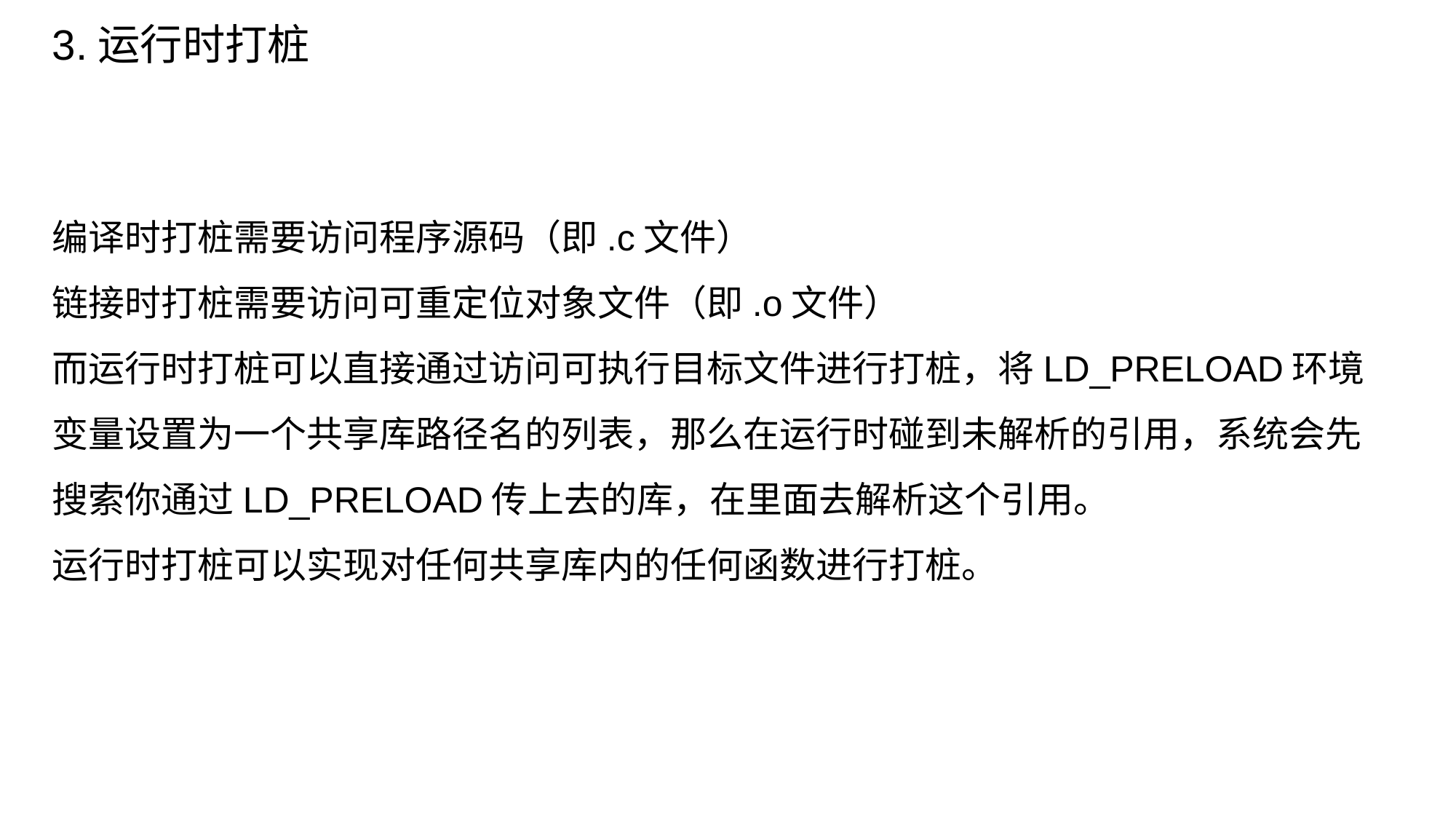

3.运行时打桩
编译时打桩需要访问程序源码（即.c文件）
链接时打桩需要访问可重定位对象文件（即.o文件）
而运行时打桩可以直接通过访问可执行目标文件进行打桩，将LD_PRELOAD环境变量设置为一个共享库路径名的列表，那么在运行时碰到未解析的引用，系统会先搜索你通过LD_PRELOAD传上去的库，在里面去解析这个引用。
运行时打桩可以实现对任何共享库内的任何函数进行打桩。